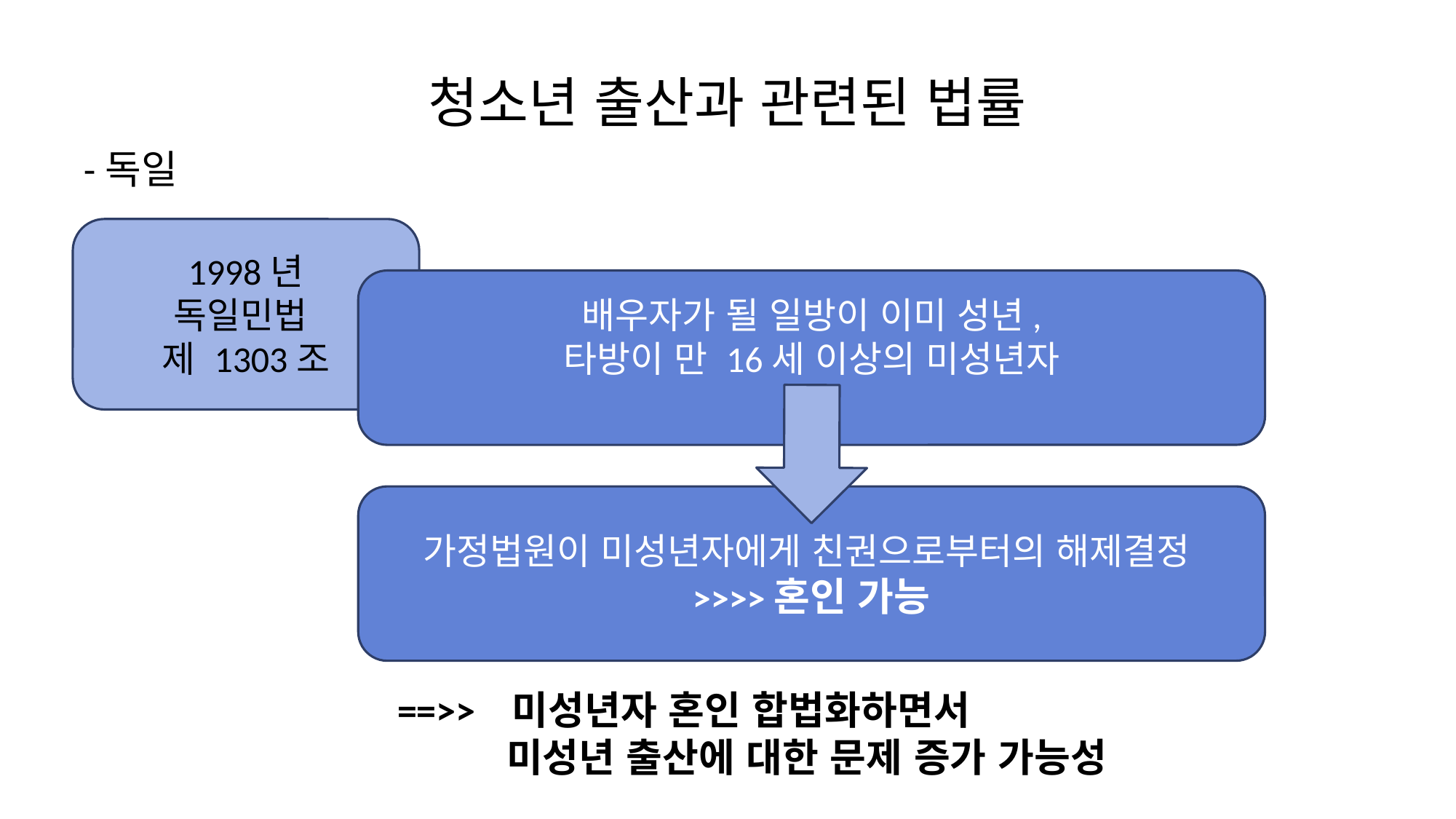

# 청소년 출산과 관련된 법률
-독일

1998년
독일민법
제 1303조
배우자가 될 일방이 이미 성년,
타방이 만 16세 이상의 미성년자

가정법원이 미성년자에게 친권으로부터의 해제결정
>>>>혼인 가능
==>>   미성년자 혼인 합법화하면서
	미성년 출산에 대한 문제 증가 가능성